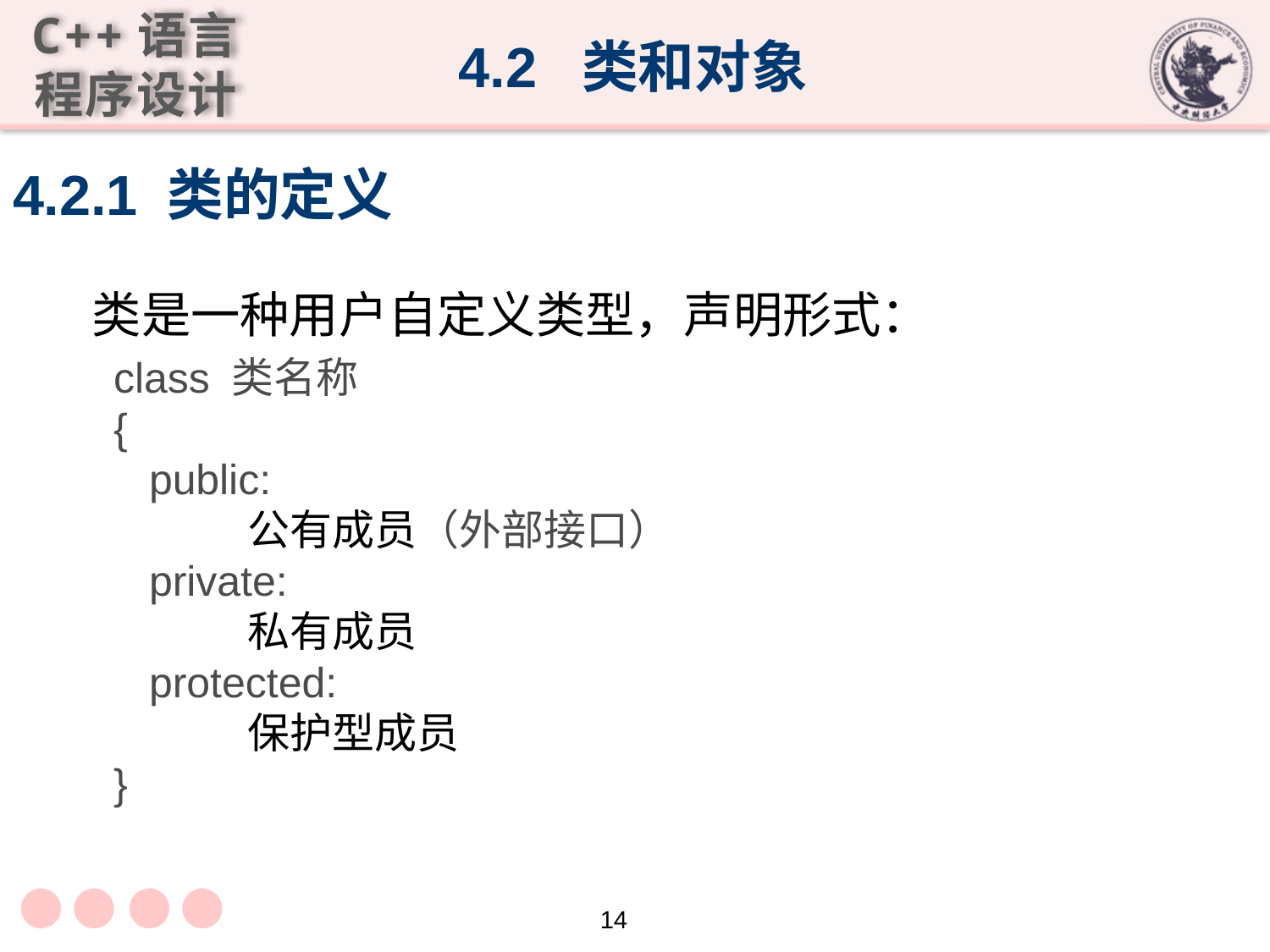

4.2  类和对象
# 4.2.1 类的定义
类是一种用户自定义类型，声明形式：
class 类名称
{
   public:
             公有成员（外部接口）
   private:
             私有成员
   protected:
             保护型成员
}

14